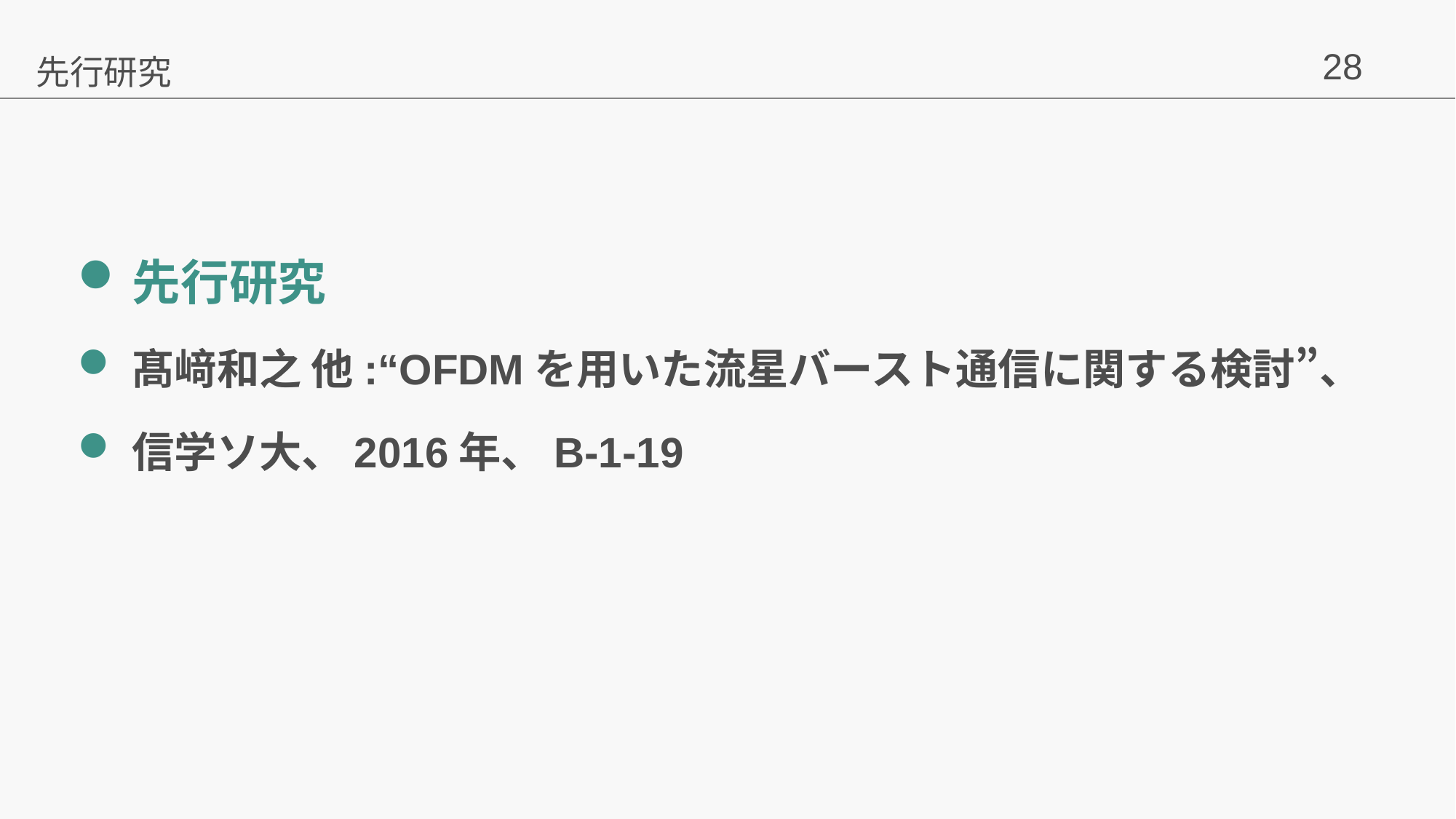

先行研究
先行研究
髙﨑和之 他:“OFDMを用いた流星バースト通信に関する検討”、
信学ソ大、2016年、B-1-19